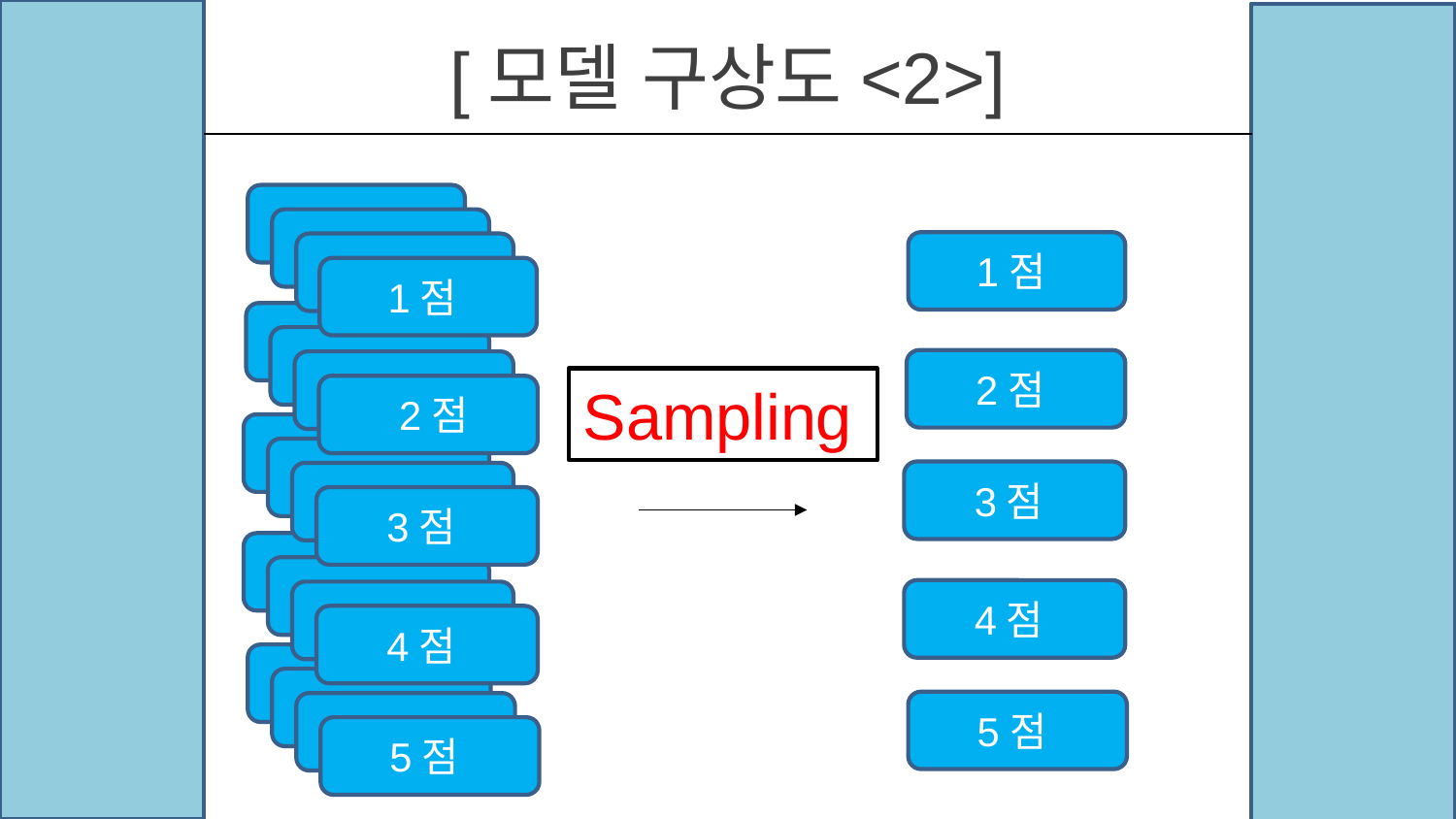

# [모델 구상도<2>]

1점

1점

2점

Sampling
 2점

3점

3점

4점

4점

5점

5점